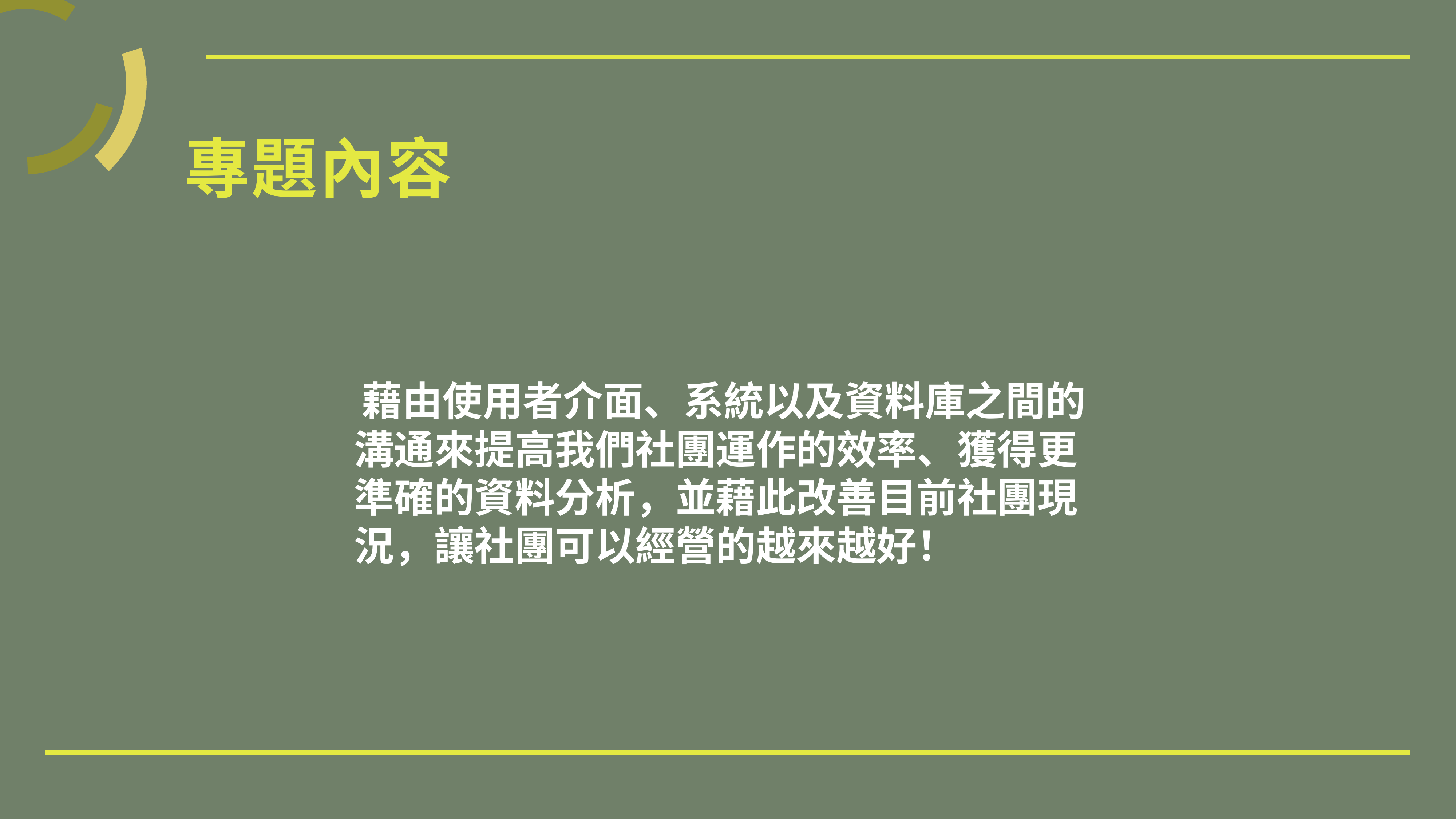

# 專題內容
 藉由使用者介面、系統以及資料庫之間的溝通來提高我們社團運作的效率、獲得更準確的資料分析，並藉此改善目前社團現況，讓社團可以經營的越來越好！